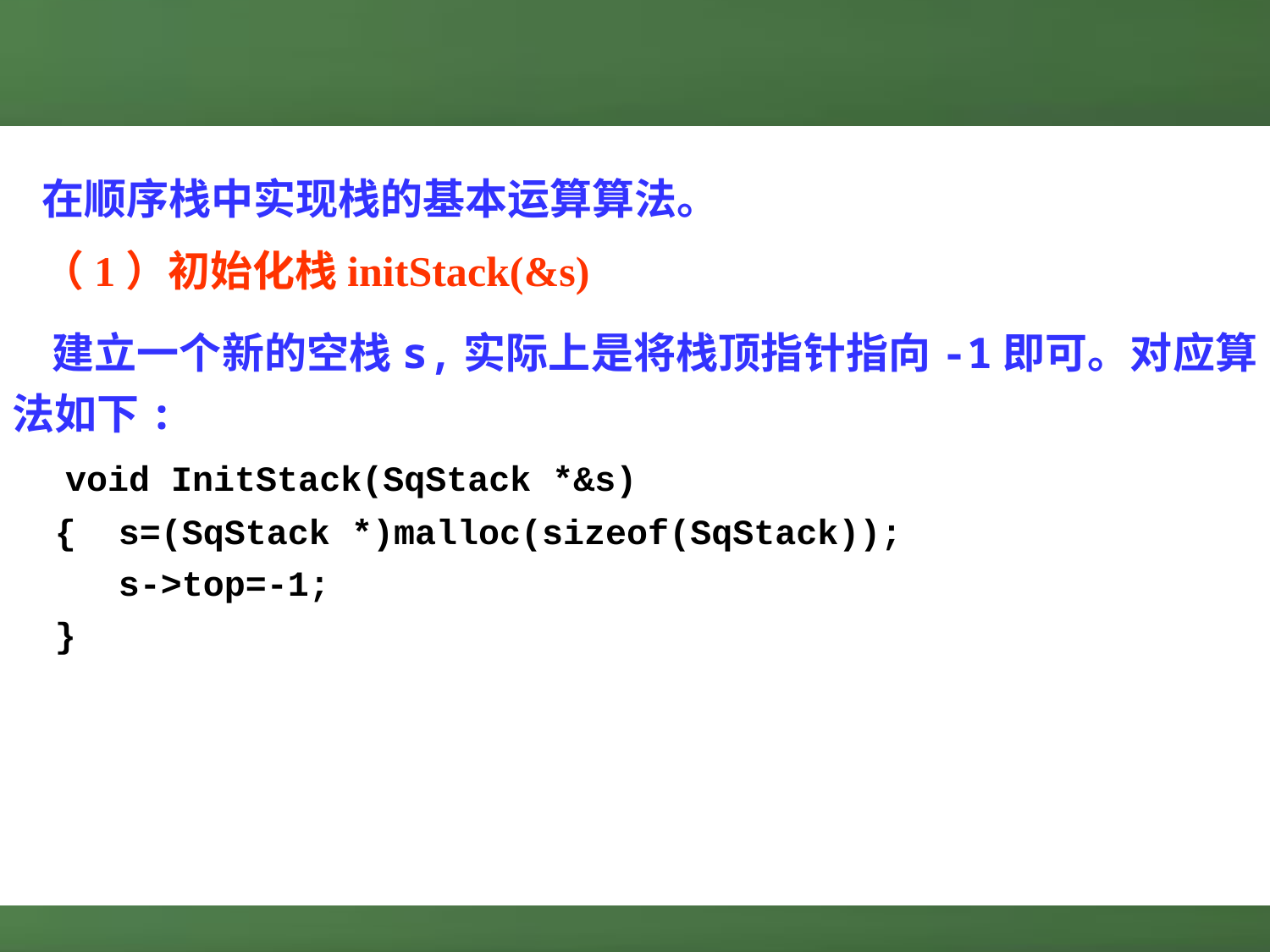

在顺序栈中实现栈的基本运算算法。
  （1）初始化栈initStack(&s)
   建立一个新的空栈s,实际上是将栈顶指针指向-1即可。对应算法如下:
     void InitStack(SqStack *&s)
  {  s=(SqStack *)malloc(sizeof(SqStack));
     s->top=-1;
  }